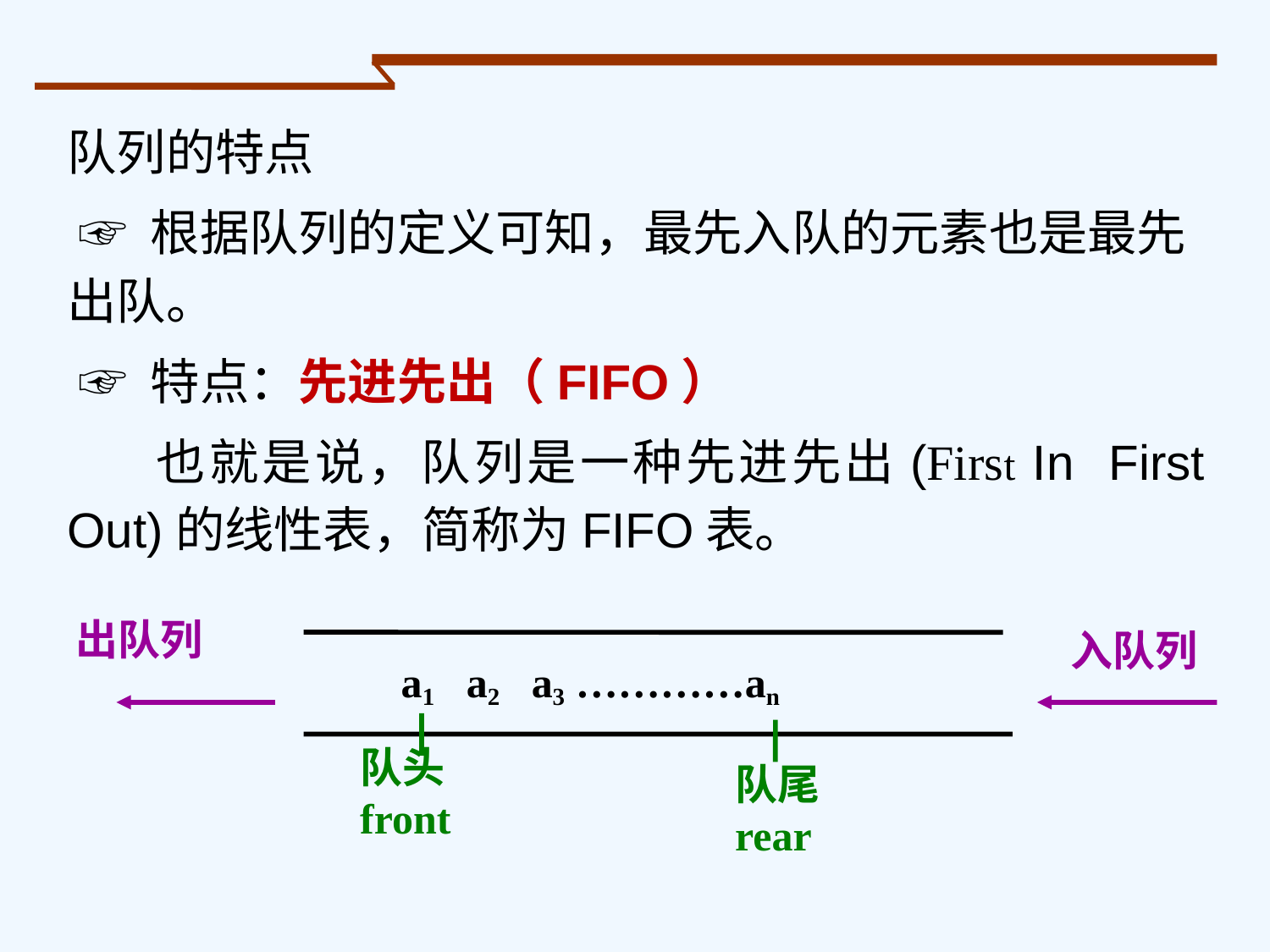

队列的特点
 ☞ 根据队列的定义可知，最先入队的元素也是最先出队。
 ☞ 特点：先进先出（FIFO）
     也就是说，队列是一种先进先出(First In  First  Out)的线性表，简称为FIFO表。

出队列

入队列

a1   a2   a3 …………an

队头front

队尾  rear